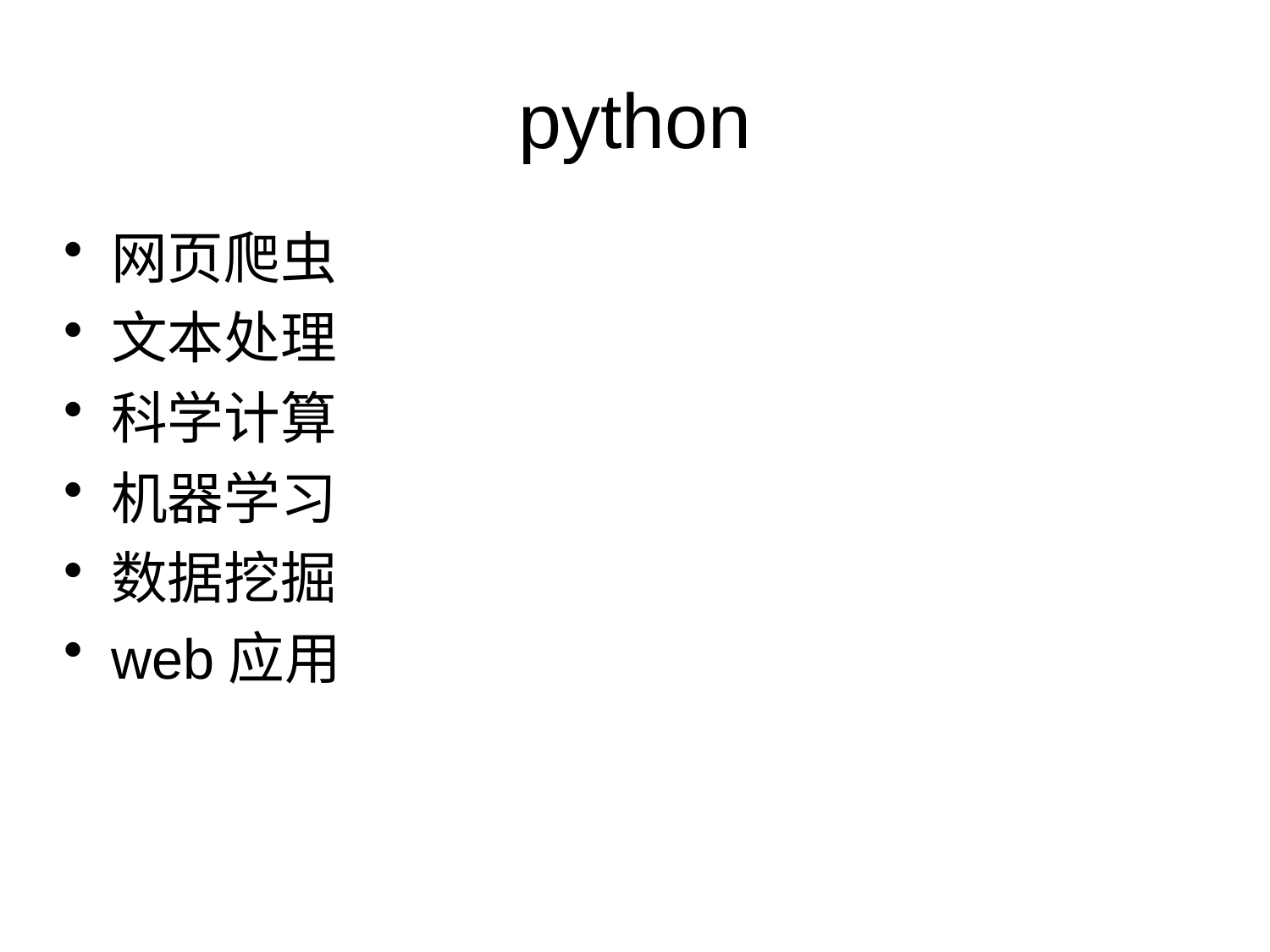

# python
网页爬虫
文本处理
科学计算
机器学习
数据挖掘
web应用